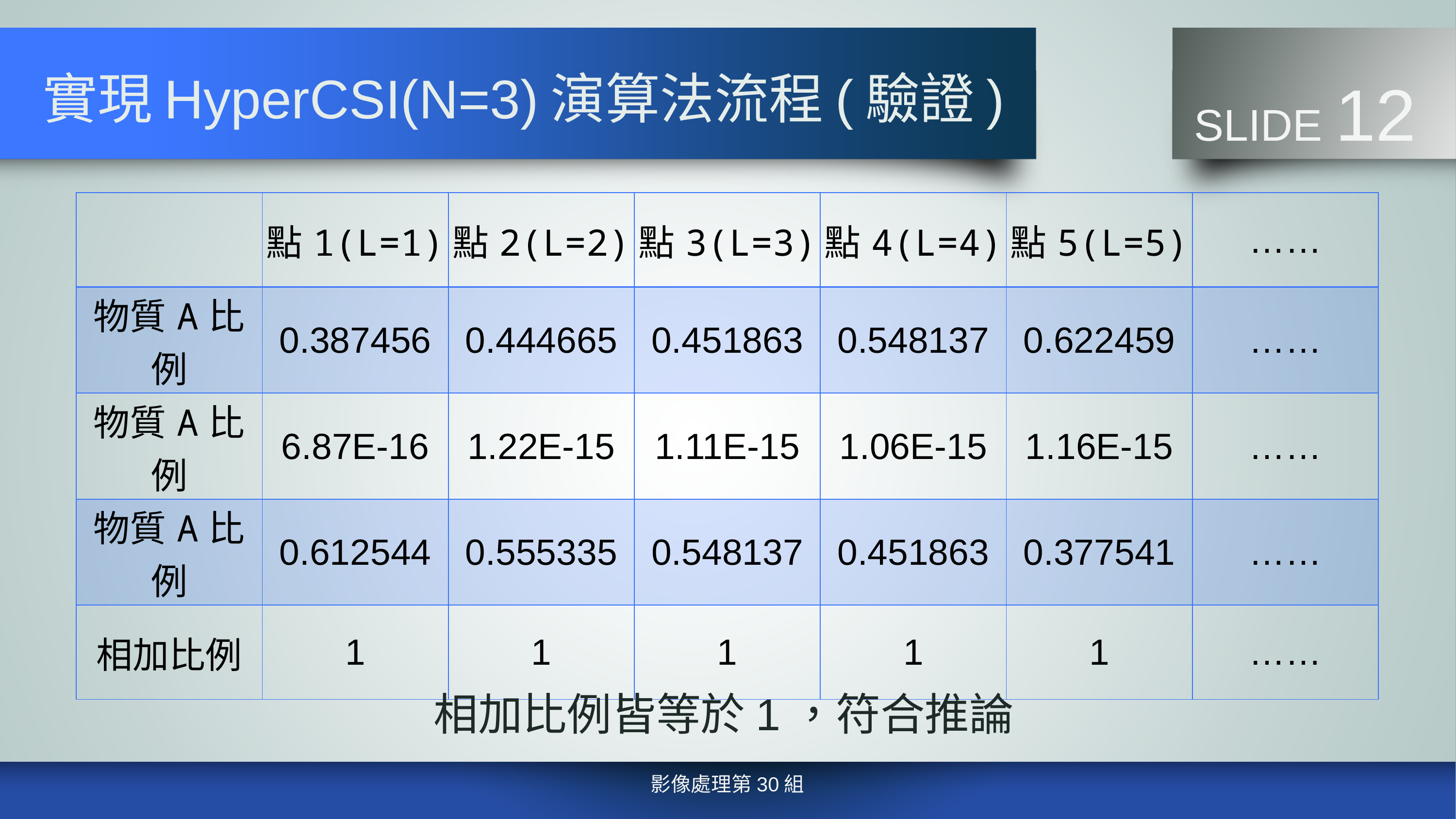

# 實現HyperCSI(N=3)演算法流程(驗證)
 SLIDE 12
|  | 點1(L=1) | 點2(L=2) | 點3(L=3) | 點4(L=4) | 點5(L=5) | …… |
| --- | --- | --- | --- | --- | --- | --- |
| 物質A比例 | 0.387456 | 0.444665 | 0.451863 | 0.548137 | 0.622459 | …… |
| 物質A比例 | 6.87E-16 | 1.22E-15 | 1.11E-15 | 1.06E-15 | 1.16E-15 | …… |
| 物質A比例 | 0.612544 | 0.555335 | 0.548137 | 0.451863 | 0.377541 | …… |
| 相加比例 | 1 | 1 | 1 | 1 | 1 | …… |
相加比例皆等於1，符合推論
影像處理第30組